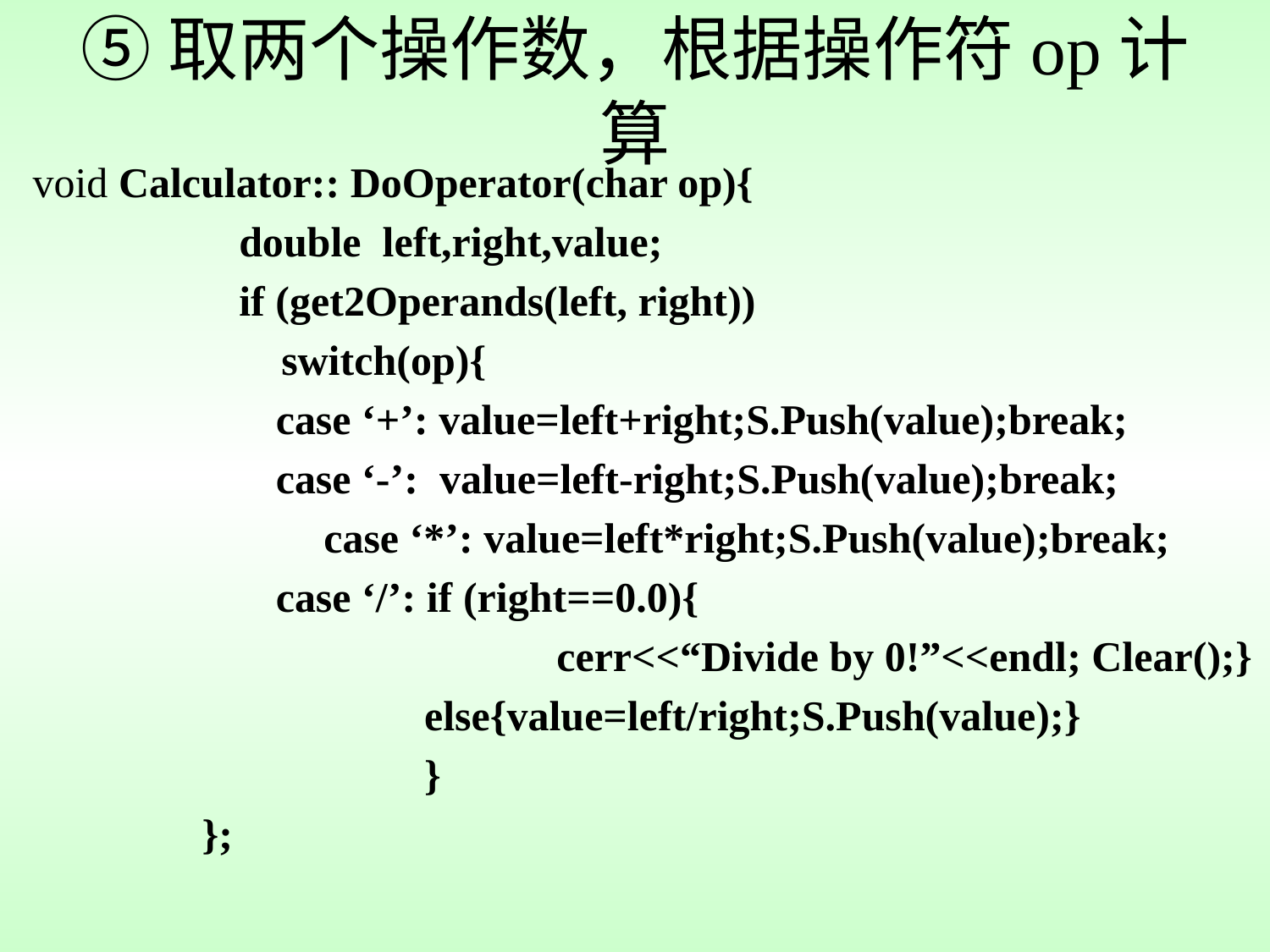

⑤取两个操作数，根据操作符op计算
void Calculator:: DoOperator(char op){
		   double  left,right,value;
 		   if (get2Operands(left, right))
		       switch(op){
                       case ‘+’: value=left+right;S.Push(value);break;
                       case ‘-’:  value=left-right;S.Push(value);break;
		           case ‘*’: value=left*right;S.Push(value);break;
                       case ‘/’: if (right==0.0){
			                     cerr<<“Divide by 0!”<<endl; Clear();}
                                     else{value=left/right;S.Push(value);}
                                     }
                };